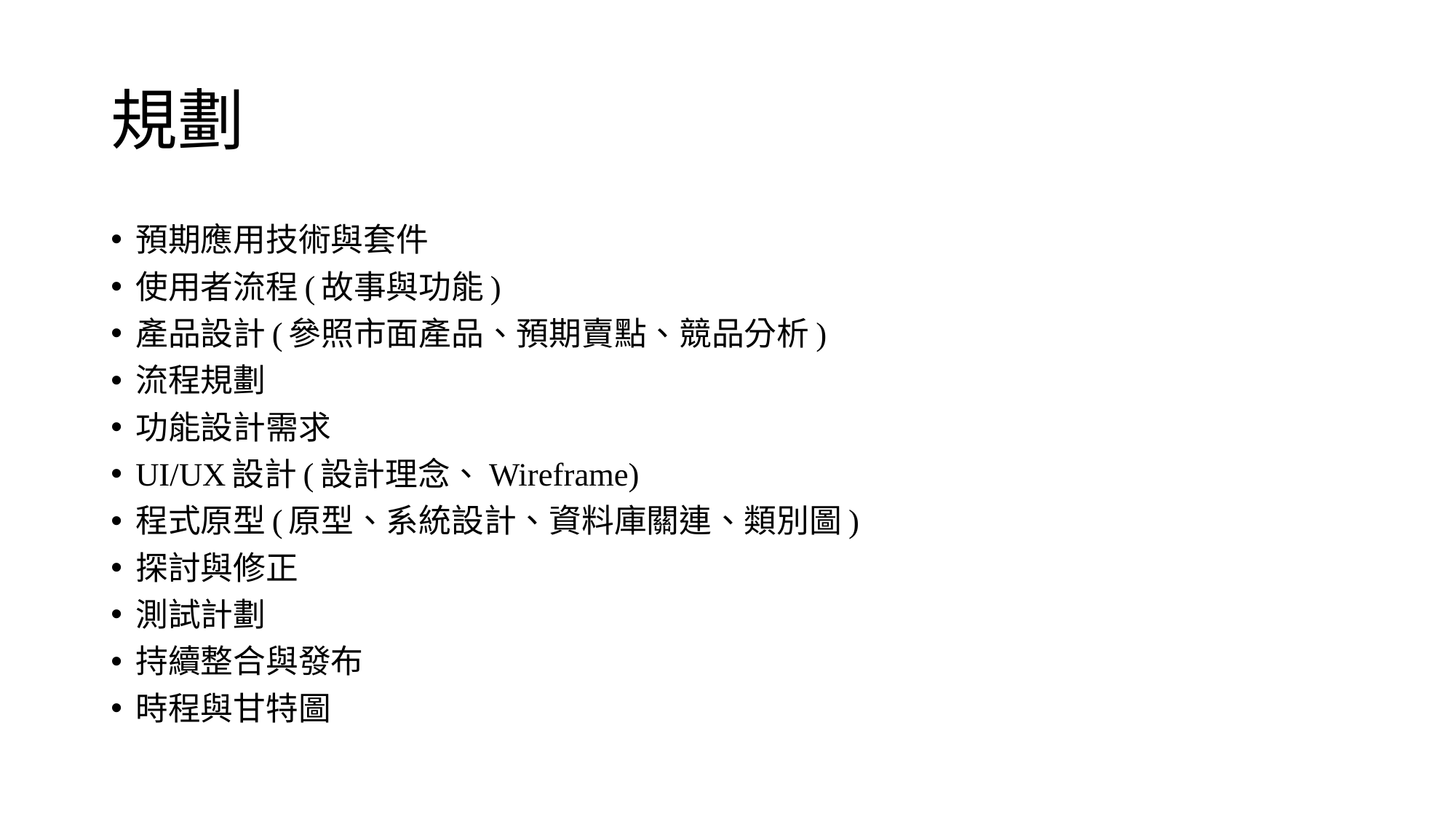

# 規劃
預期應用技術與套件
使用者流程(故事與功能)
產品設計(參照市面產品、預期賣點、競品分析)
流程規劃
功能設計需求
UI/UX設計(設計理念、Wireframe)
程式原型(原型、系統設計、資料庫關連、類別圖)
探討與修正
測試計劃
持續整合與發布
時程與甘特圖